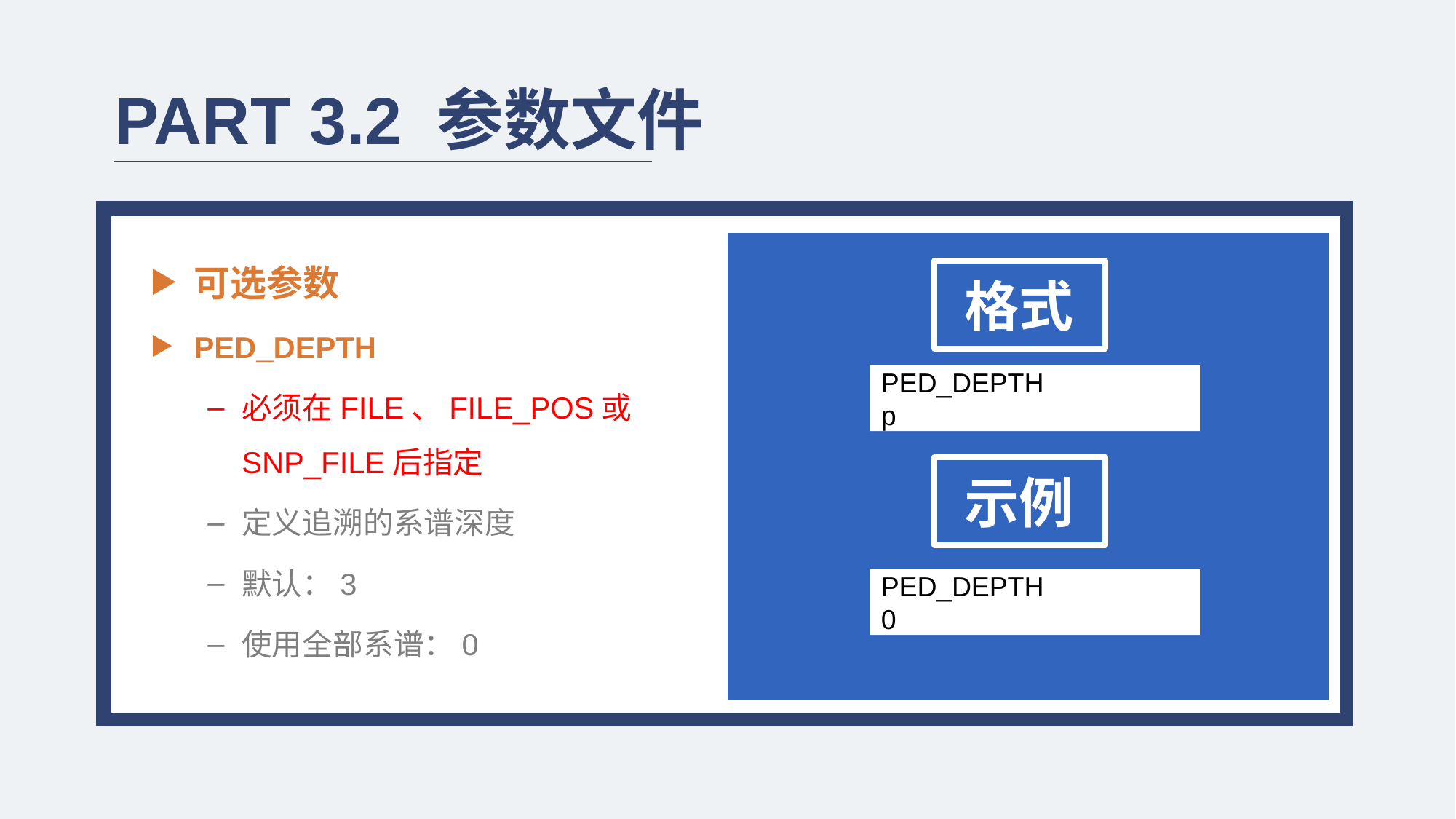

PART 3.2 参数文件

可选参数
PED_DEPTH
必须在FILE、FILE_POS或SNP_FILE后指定
定义追溯的系谱深度
默认：3
使用全部系谱：0

格式
PED_DEPTH
p

示例
PED_DEPTH
0